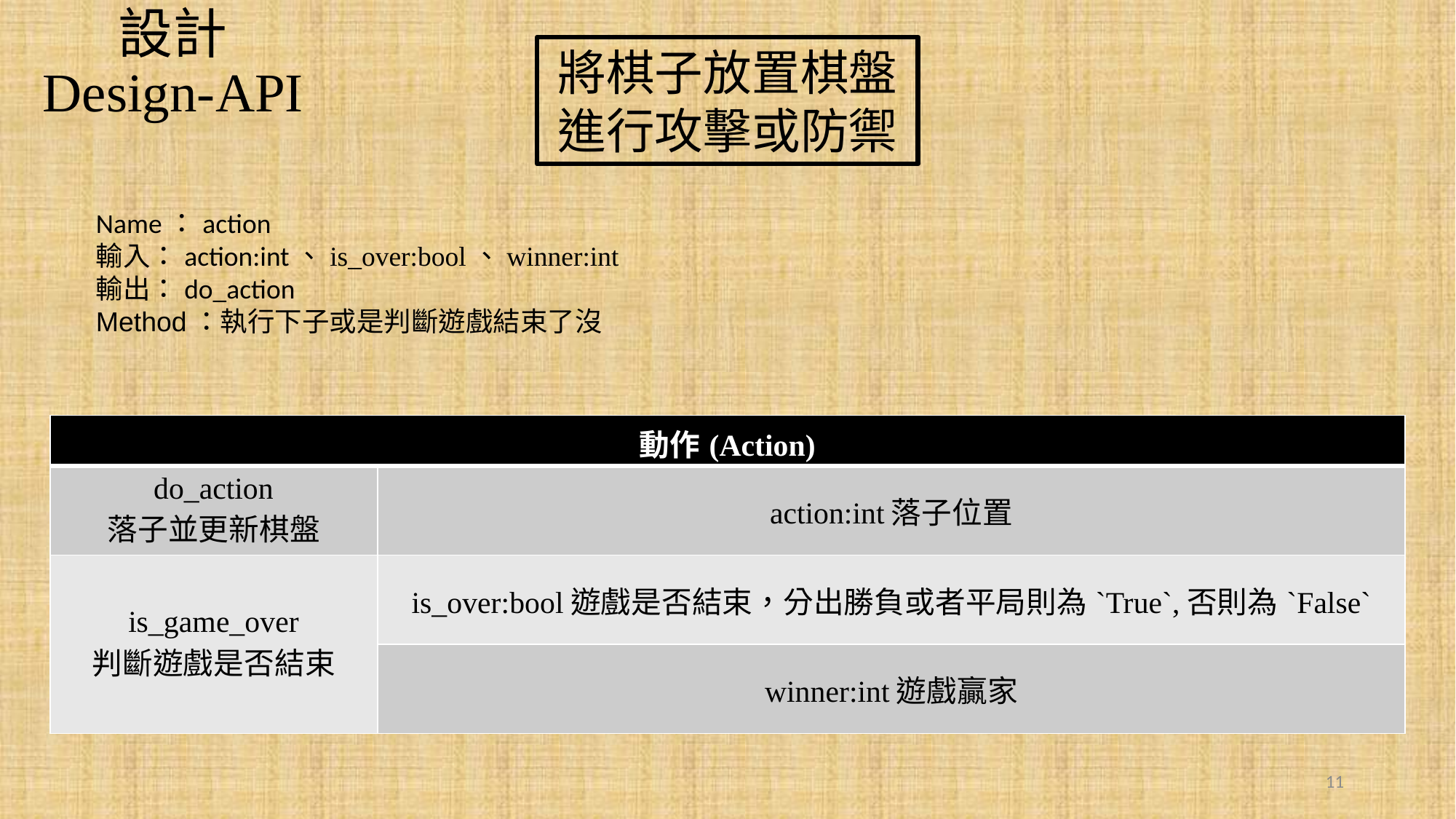

設計
Design-API
將棋子放置棋盤
進行攻擊或防禦
Name：action
輸入：action:int、is_over:bool、winner:int
輸出：do_action
Method：執行下子或是判斷遊戲結束了沒
| 動作(Action) |  |
| --- | --- |
| do\_action 落子並更新棋盤 | action:int落子位置 |
| is\_game\_over 判斷遊戲是否結束 | is\_over:bool遊戲是否結束，分出勝負或者平局則為`True`,否則為`False` |
|  | winner:int遊戲贏家 |
11